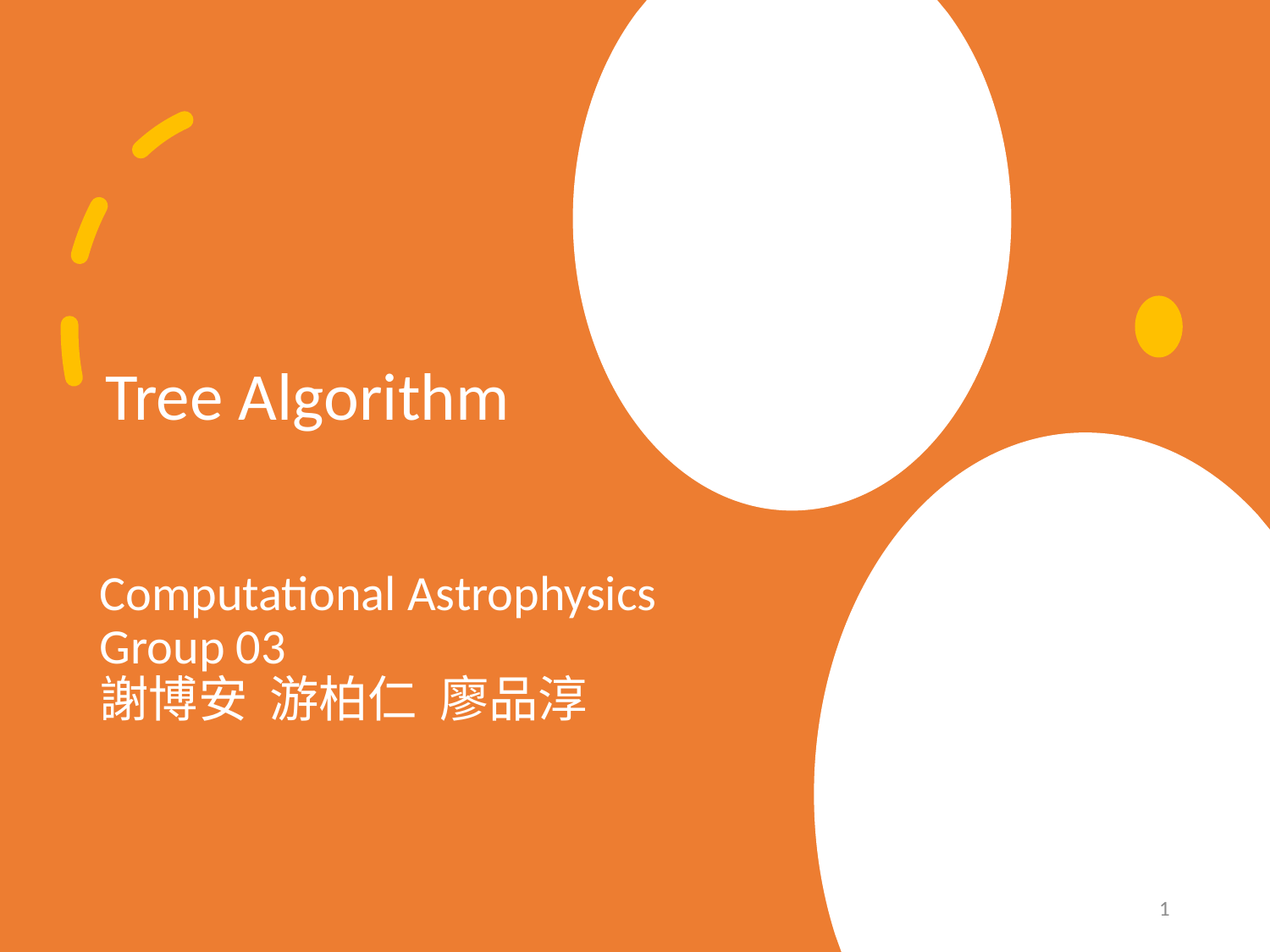

# Tree Algorithm

Computational Astrophysics
Group 03
謝博安  游柏仁  廖品淳

1